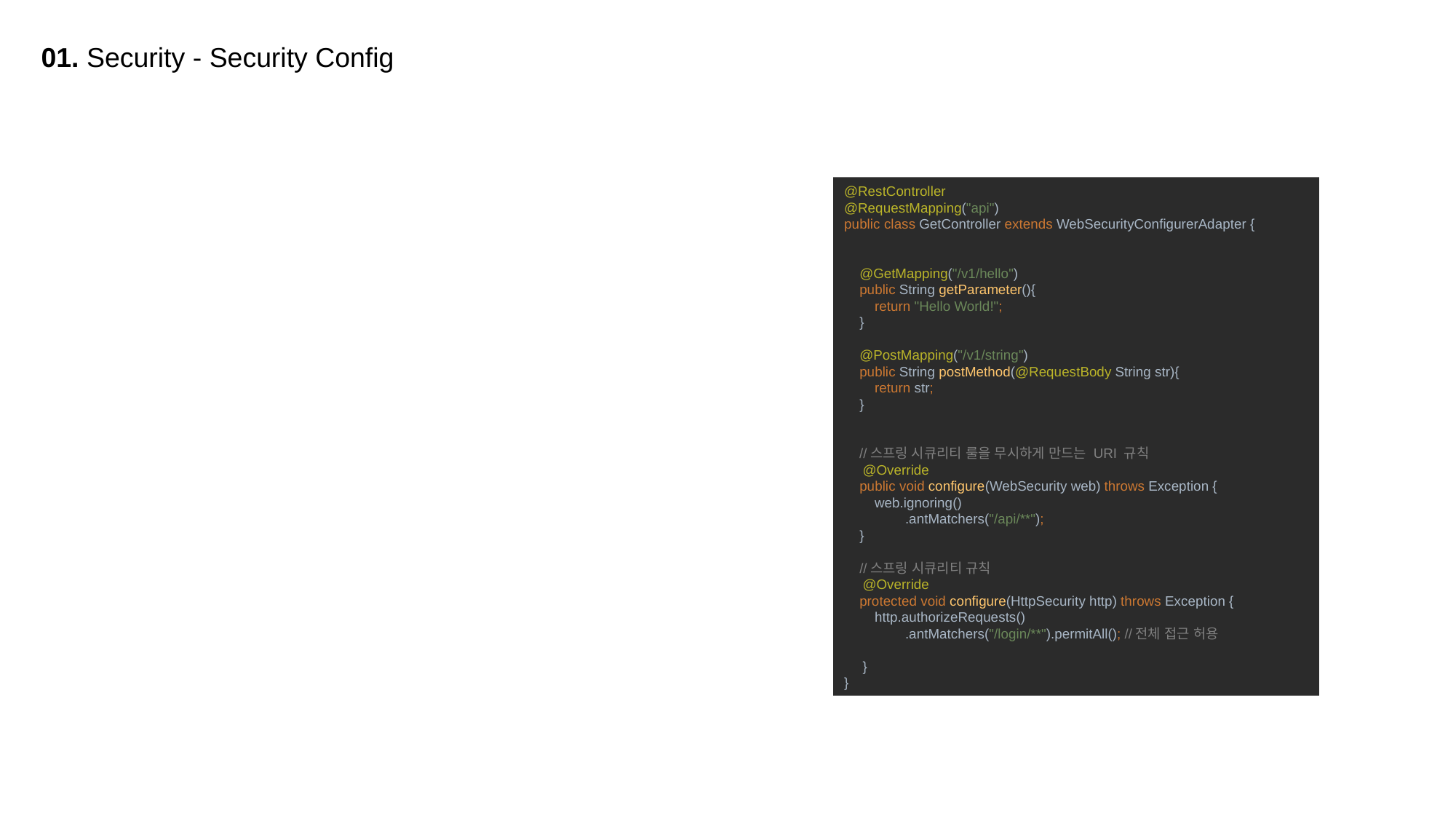

01. Security - Security Config
@RestController
@RequestMapping("api")
public class GetController extends WebSecurityConfigurerAdapter {
    @GetMapping("/v1/hello")
    public String getParameter(){
        return "Hello World!";
    }
    @PostMapping("/v1/string")
    public String postMethod(@RequestBody String str){
        return str;
    }
    //스프링 시큐리티 룰을 무시하게 만드는 URI 규칙
    @Override
    public void configure(WebSecurity web) throws Exception {
        web.ignoring()
                .antMatchers("/api/**");
    }
    //스프링 시큐리티 규칙
    @Override
    protected void configure(HttpSecurity http) throws Exception {
        http.authorizeRequests()
                .antMatchers("/login/**").permitAll(); //전체 접근 허용
    }
}